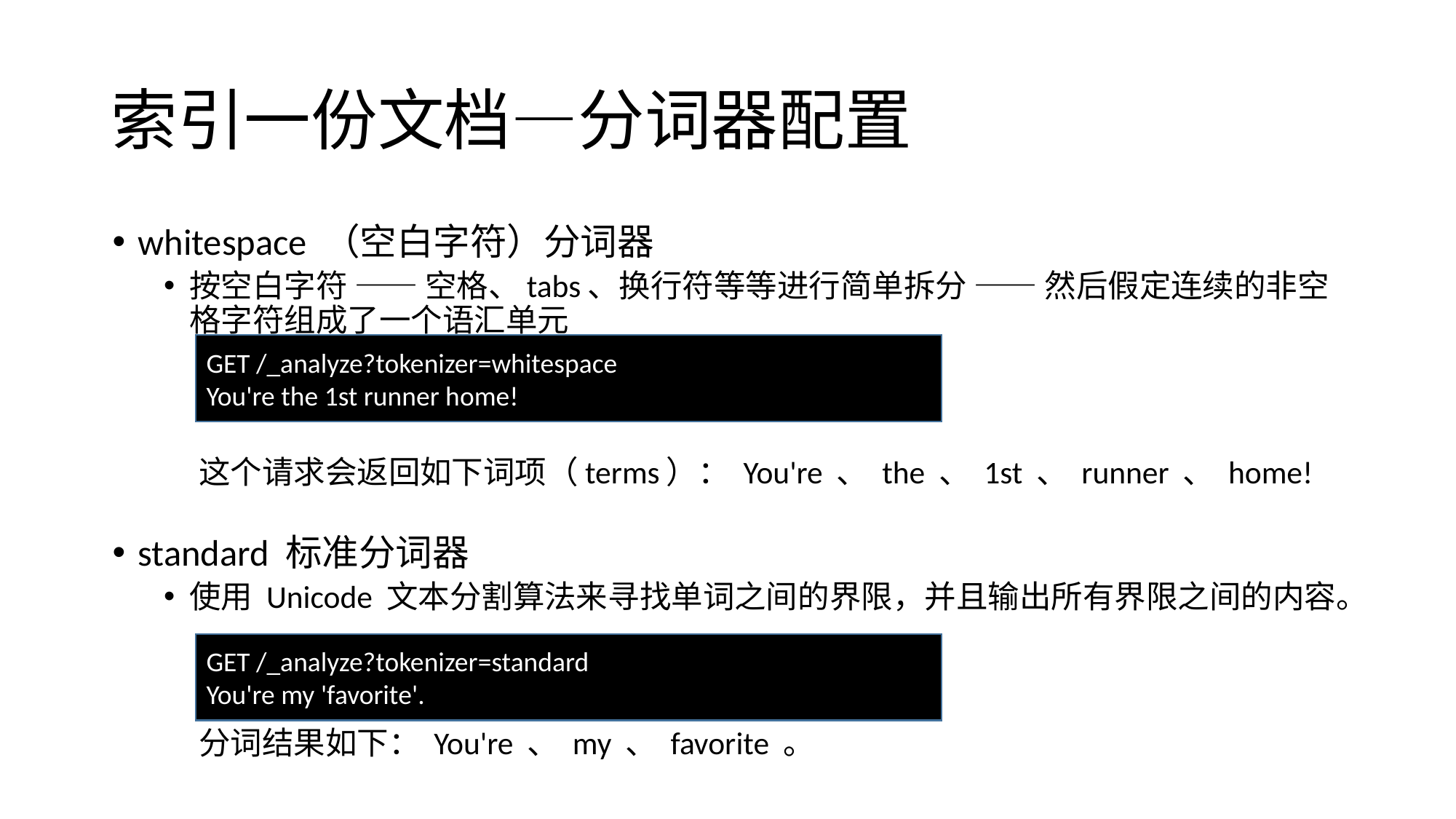

# 索引一份文档—分词器配置
whitespace （空白字符）分词器
按空白字符 —— 空格、tabs、换行符等等进行简单拆分 —— 然后假定连续的非空格字符组成了一个语汇单元

    这个请求会返回如下词项（terms）： You're 、 the 、 1st 、 runner 、 home!

standard 标准分词器
使用 Unicode 文本分割算法来寻找单词之间的界限，并且输出所有界限之间的内容。

    分词结果如下： You're 、 my 、 favorite 。

GET /_analyze?tokenizer=whitespace
You're the 1st runner home!
GET /_analyze?tokenizer=standard
You're my 'favorite'.